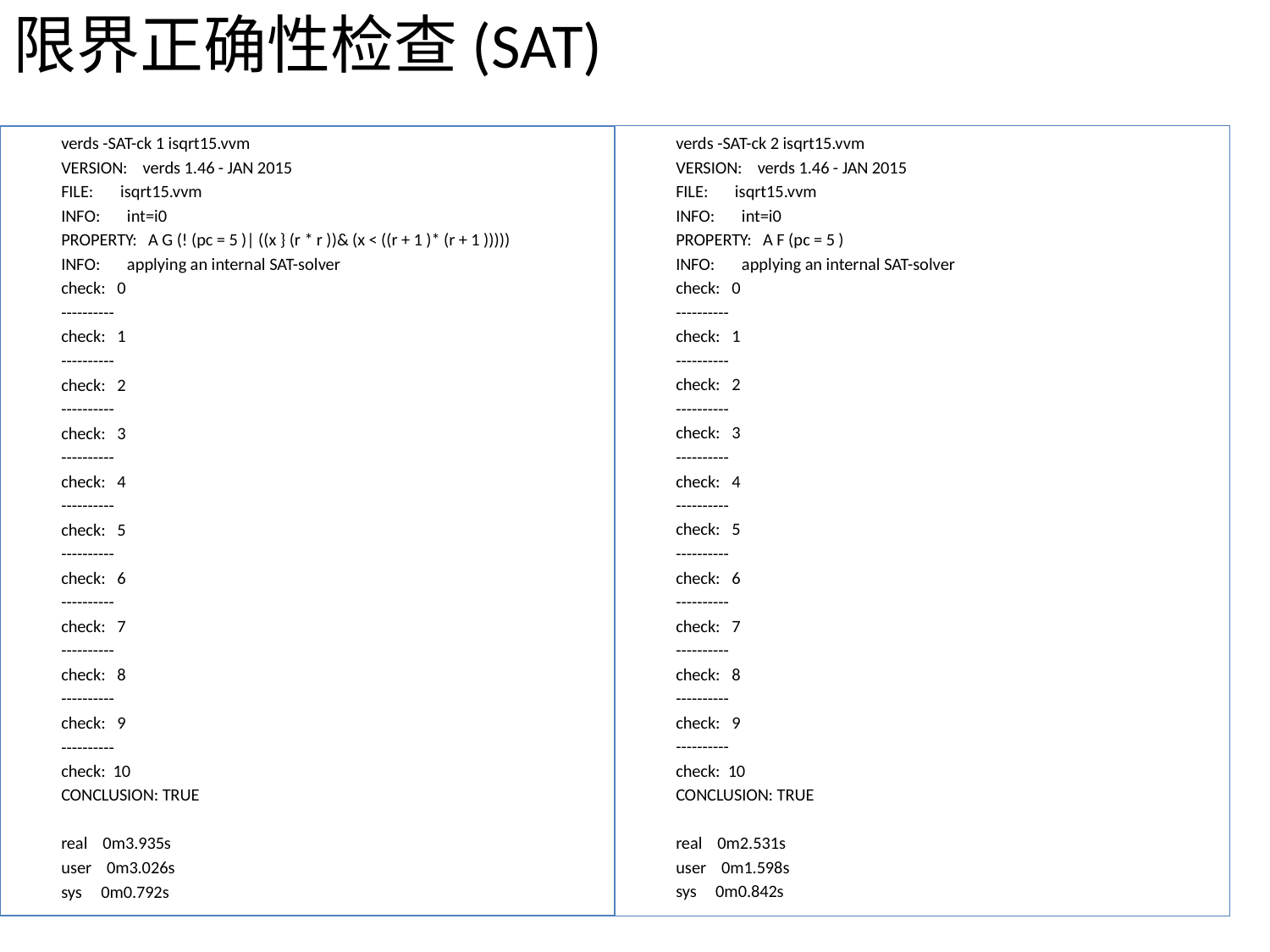

# 限界正确性检查(SAT)
verds -SAT-ck 1 isqrt15.vvm
VERSION:    verds 1.46 - JAN 2015
FILE:       isqrt15.vvm
INFO:       int=i0
PROPERTY:   A G (! (pc = 5 )| ((x } (r * r ))& (x < ((r + 1 )* (r + 1 )))))
INFO:       applying an internal SAT-solver
check:   0
----------
check:   1
----------
check:   2
----------
check:   3
----------
check:   4
----------
check:   5
----------
check:   6
----------
check:   7
----------
check:   8
----------
check:   9
----------
check:  10
CONCLUSION: TRUE

real    0m3.935s
user    0m3.026s
sys     0m0.792s
verds -SAT-ck 2 isqrt15.vvm
VERSION:    verds 1.46 - JAN 2015
FILE:       isqrt15.vvm
INFO:       int=i0
PROPERTY:   A F (pc = 5 )
INFO:       applying an internal SAT-solver
check:   0
----------
check:   1
----------
check:   2
----------
check:   3
----------
check:   4
----------
check:   5
----------
check:   6
----------
check:   7
----------
check:   8
----------
check:   9
----------
check:  10
CONCLUSION: TRUE

real    0m2.531s
user    0m1.598s
sys     0m0.842s